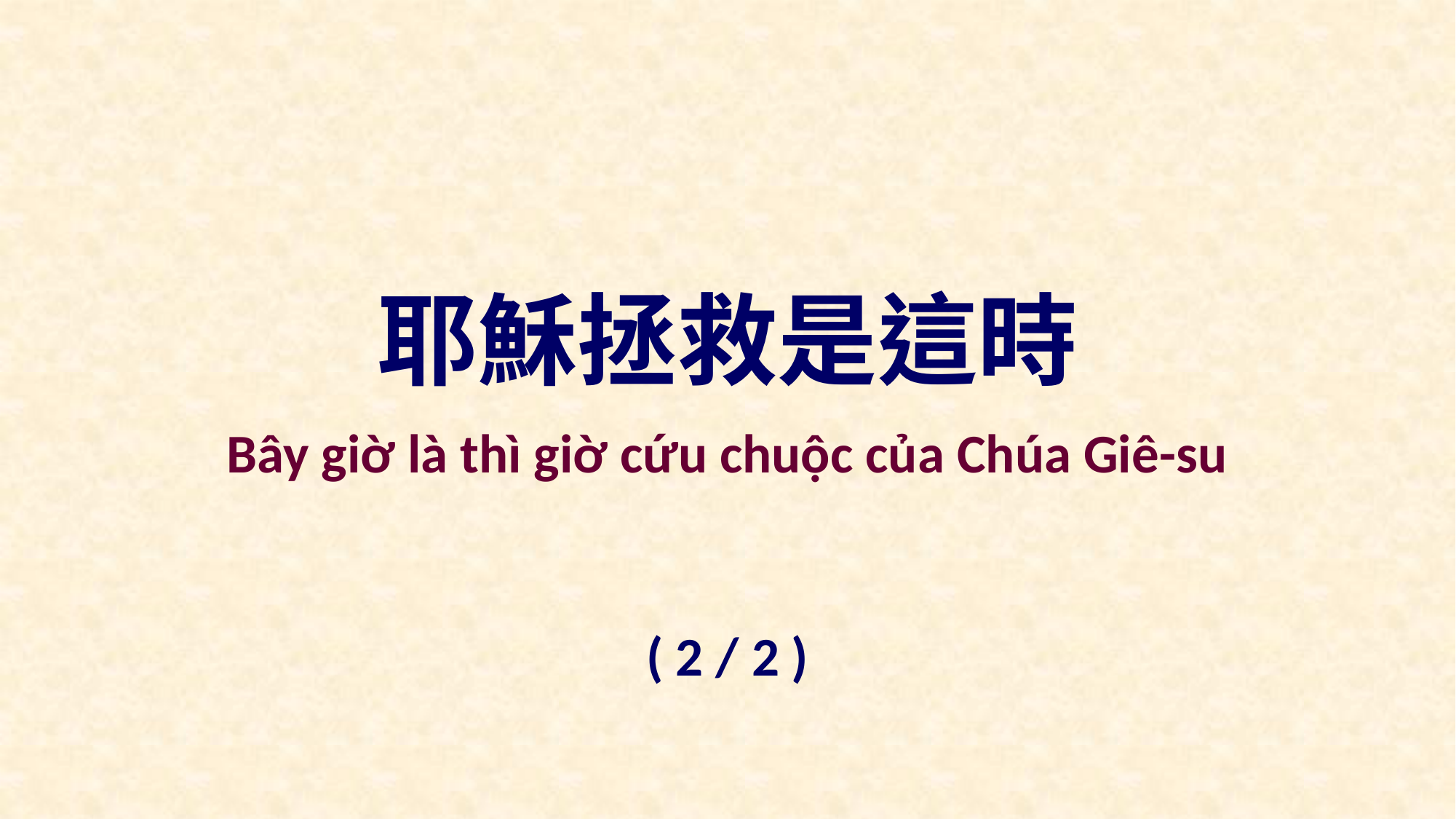

耶穌拯救是這時
Bây giờ là thì giờ cứu chuộc của Chúa Giê-su
( 2 / 2 )